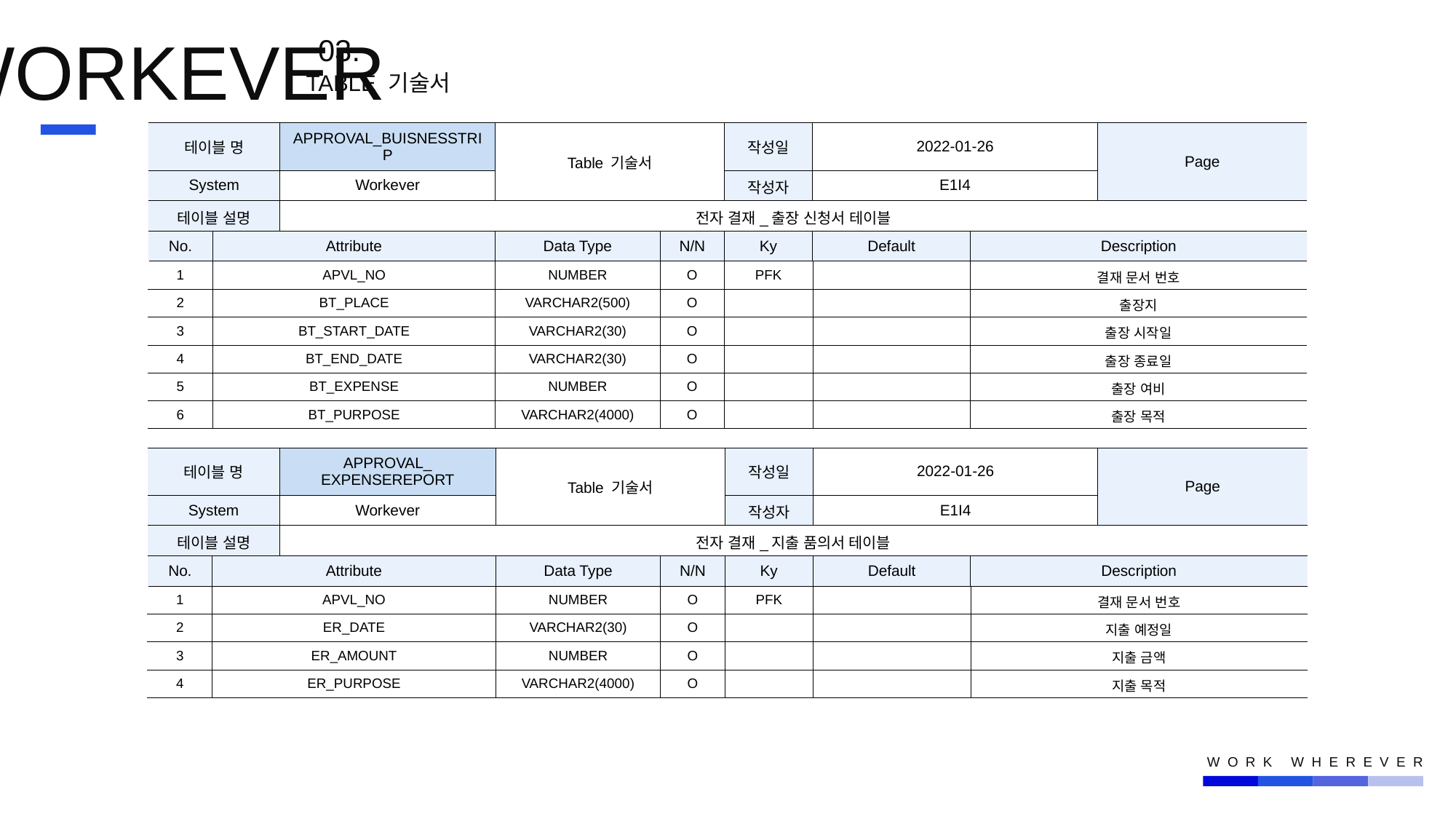

WORKEVER
03.
TABLE 기술서
| 테이블 명 |  | APPROVAL\_BUISNESSTRIP | Table 기술서 |  | 작성일 | 2022-01-26 |  | Page |
| --- | --- | --- | --- | --- | --- | --- | --- | --- |
| System |  | Workever |  |  | 작성자 | E1I4 |  |  |
| 테이블 설명 |  | 전자 결재\_출장 신청서 테이블 |  |  |  |  |  |  |
| No. | Attribute | Atribute | Data Type | N/N | Ky | Default | Description | Description |
| 1 | APVL\_NO | 정의1 | NUMBER | O | PFK |  | 결재 문서 번호 | OOO |
| 2 | BT\_PLACE |  | VARCHAR2(500) | O |  |  | 출장지 |  |
| 3 | BT\_START\_DATE |  | VARCHAR2(30) | O |  |  | 출장 시작일 |  |
| 4 | BT\_END\_DATE |  | VARCHAR2(30) | O |  |  | 출장 종료일 |  |
| 5 | BT\_EXPENSE |  | NUMBER | O |  |  | 출장 여비 |  |
| 6 | BT\_PURPOSE |  | VARCHAR2(4000) | O |  |  | 출장 목적 |  |

| 테이블 명 |  | APPROVAL\_ EXPENSEREPORT | Table 기술서 |  | 작성일 | 2022-01-26 |  | Page |
| --- | --- | --- | --- | --- | --- | --- | --- | --- |
| System |  | Workever |  |  | 작성자 | E1I4 |  |  |
| 테이블 설명 |  | 전자 결재\_지출 품의서 테이블 |  |  |  |  |  |  |
| No. | Attribute | Atribute | Data Type | N/N | Ky | Default | Description | Description |
| 1 | APVL\_NO | 정의1 | NUMBER | O | PFK |  | 결재 문서 번호 | OOO |
| 2 | ER\_DATE |  | VARCHAR2(30) | O |  |  | 지출 예정일 |  |
| 3 | ER\_AMOUNT |  | NUMBER | O |  |  | 지출 금액 |  |
| 4 | ER\_PURPOSE |  | VARCHAR2(4000) | O |  |  | 지출 목적 |  |
WORK WHEREVER